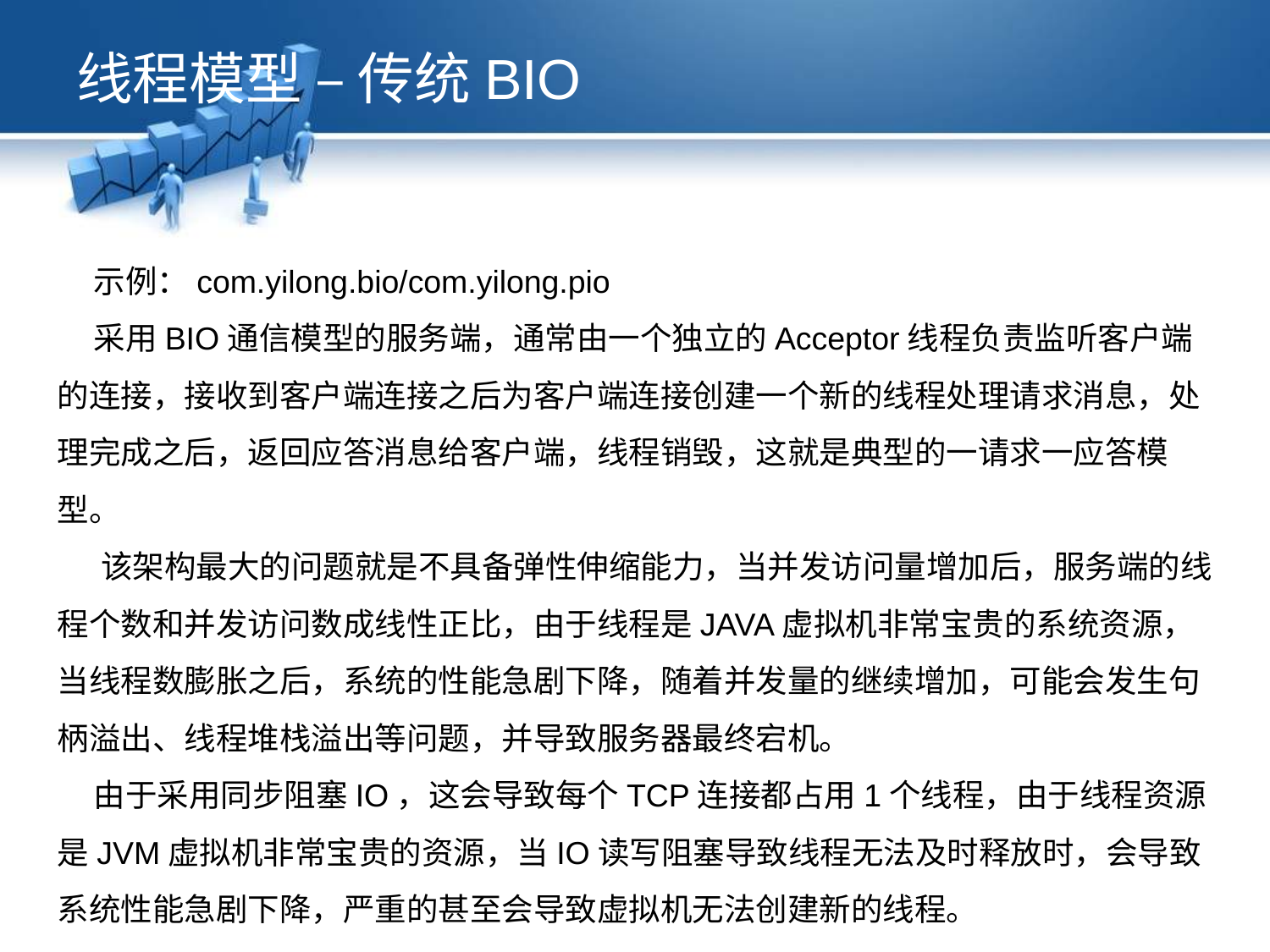

# 线程模型 – 传统BIO
    示例：com.yilong.bio/com.yilong.pio
    采用BIO通信模型的服务端，通常由一个独立的Acceptor线程负责监听客户端的连接，接收到客户端连接之后为客户端连接创建一个新的线程处理请求消息，处理完成之后，返回应答消息给客户端，线程销毁，这就是典型的一请求一应答模型。
     该架构最大的问题就是不具备弹性伸缩能力，当并发访问量增加后，服务端的线程个数和并发访问数成线性正比，由于线程是JAVA虚拟机非常宝贵的系统资源，当线程数膨胀之后，系统的性能急剧下降，随着并发量的继续增加，可能会发生句柄溢出、线程堆栈溢出等问题，并导致服务器最终宕机。
    由于采用同步阻塞IO，这会导致每个TCP连接都占用1个线程，由于线程资源是JVM虚拟机非常宝贵的资源，当IO读写阻塞导致线程无法及时释放时，会导致系统性能急剧下降，严重的甚至会导致虚拟机无法创建新的线程。